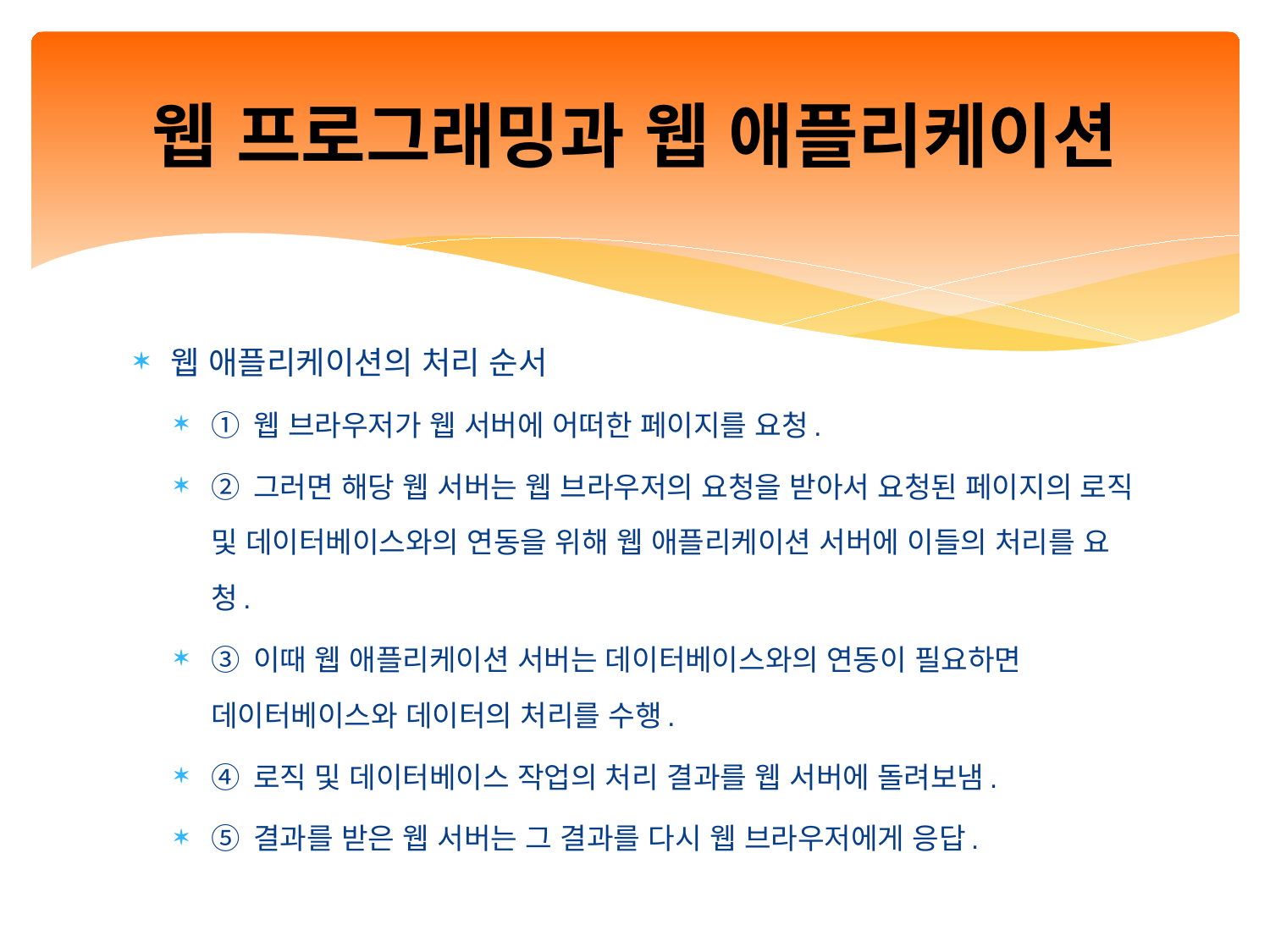

# 웹 프로그래밍과 웹 애플리케이션
웹 애플리케이션의 처리 순서
① 웹 브라우저가 웹 서버에 어떠한 페이지를 요청.
② 그러면 해당 웹 서버는 웹 브라우저의 요청을 받아서 요청된 페이지의 로직 및 데이터베이스와의 연동을 위해 웹 애플리케이션 서버에 이들의 처리를 요청.
③ 이때 웹 애플리케이션 서버는 데이터베이스와의 연동이 필요하면 데이터베이스와 데이터의 처리를 수행.
④ 로직 및 데이터베이스 작업의 처리 결과를 웹 서버에 돌려보냄.
⑤ 결과를 받은 웹 서버는 그 결과를 다시 웹 브라우저에게 응답.